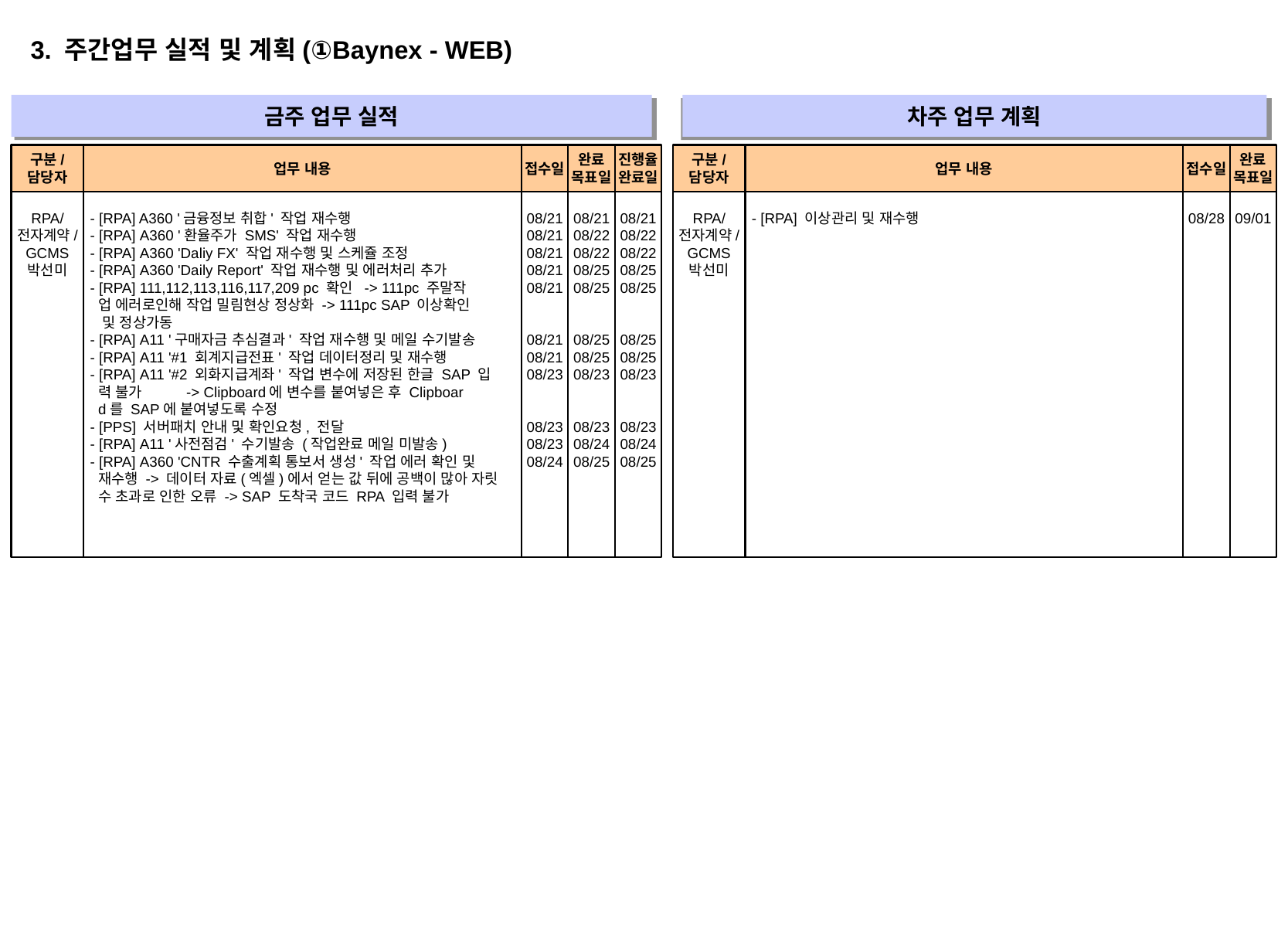

3. 주간업무 실적 및 계획(①Baynex - WEB)
금주 업무 실적
차주 업무 계획
" "
" "
구분/
담당자
업무 내용
접수일
완료
목표일
진행율
완료일
구분/
담당자
업무 내용
접수일
완료
목표일
RPA/
전자계약/
GCMS
박선미

- [RPA] A360 '금융정보 취합' 작업 재수행
- [RPA] A360 '환율주가 SMS' 작업 재수행
- [RPA] A360 'Daliy FX' 작업 재수행 및 스케쥴 조정
- [RPA] A360 'Daily Report' 작업 재수행 및 에러처리 추가
- [RPA] 111,112,113,116,117,209 pc 확인  -> 111pc 주말작
  업 에러로인해 작업 밀림현상 정상화 -> 111pc SAP 이상확인
   및 정상가동
- [RPA] A11 '구매자금 추심결과' 작업 재수행 및 메일 수기발송
- [RPA] A11 '#1 회계지급전표' 작업 데이터정리 및 재수행
- [RPA] A11 '#2 외화지급계좌' 작업 변수에 저장된 한글 SAP 입
  력 불가          -> Clipboard에 변수를 붙여넣은 후 Clipboar
  d를 SAP에 붙여넣도록 수정
- [PPS] 서버패치 안내 및 확인요청, 전달
- [RPA] A11 '사전점검' 수기발송 (작업완료 메일 미발송)
- [RPA] A360 'CNTR 수출계획 통보서 생성' 작업 에러 확인 및
  재수행 -> 데이터 자료(엑셀)에서 얻는 값 뒤에 공백이 많아 자릿
  수 초과로 인한 오류 -> SAP 도착국 코드 RPA 입력 불가
08/21
08/21
08/21
08/21
08/21
08/21
08/21
08/23
08/23
08/23
08/24
08/21
08/22
08/22
08/25
08/25
08/25
08/25
08/23
08/23
08/24
08/25
08/21
08/22
08/22
08/25
08/25
08/25
08/25
08/23
08/23
08/24
08/25
RPA/
전자계약/
GCMS
박선미

- [RPA] 이상관리 및 재수행
08/28
09/01